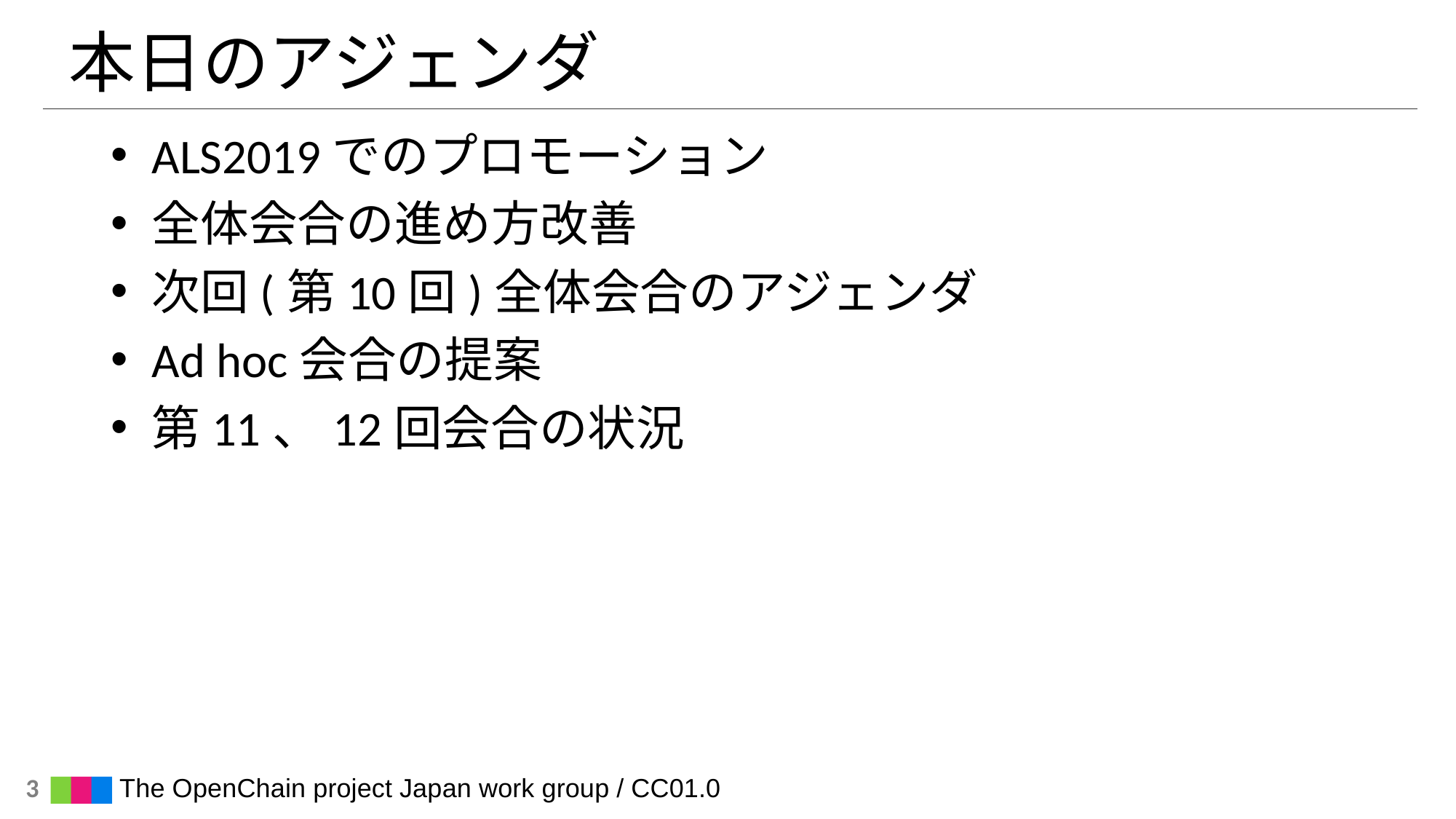

# 本日のアジェンダ
ALS2019でのプロモーション
全体会合の進め方改善
次回(第10回)全体会合のアジェンダ
Ad hoc会合の提案
第11、12回会合の状況